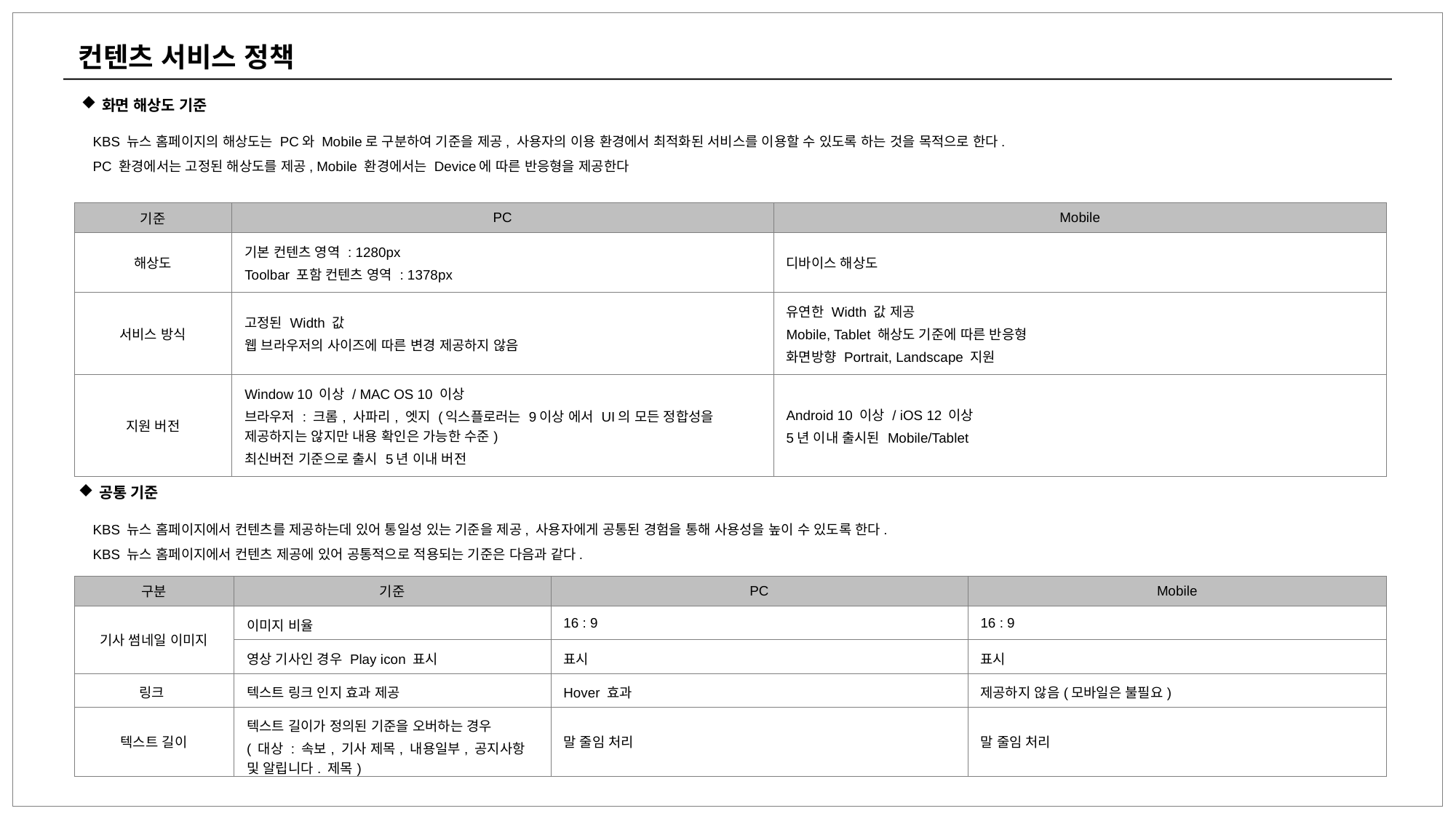

컨텐츠 서비스 정책
화면 해상도 기준
KBS 뉴스 홈페이지의 해상도는 PC와 Mobile로 구분하여 기준을 제공, 사용자의 이용 환경에서 최적화된 서비스를 이용할 수 있도록 하는 것을 목적으로 한다.
PC 환경에서는 고정된 해상도를 제공, Mobile 환경에서는 Device에 따른 반응형을 제공한다
| 기준 | PC | Mobile |
| --- | --- | --- |
| 해상도 | 기본 컨텐츠 영역 : 1280px Toolbar 포함 컨텐츠 영역 : 1378px | 디바이스 해상도 |
| 서비스 방식 | 고정된 Width 값 웹 브라우저의 사이즈에 따른 변경 제공하지 않음 | 유연한 Width 값 제공 Mobile, Tablet 해상도 기준에 따른 반응형 화면방향 Portrait, Landscape 지원 |
| 지원 버전 | Window 10 이상 / MAC OS 10 이상 브라우저 : 크롬, 사파리, 엣지 (익스플로러는 9이상 에서 UI의 모든 정합성을 제공하지는 않지만 내용 확인은 가능한 수준) 최신버전 기준으로 출시 5년 이내 버전 | Android 10 이상 / iOS 12 이상 5년 이내 출시된 Mobile/Tablet |
공통 기준
KBS 뉴스 홈페이지에서 컨텐츠를 제공하는데 있어 통일성 있는 기준을 제공, 사용자에게 공통된 경험을 통해 사용성을 높이 수 있도록 한다.
KBS 뉴스 홈페이지에서 컨텐츠 제공에 있어 공통적으로 적용되는 기준은 다음과 같다.
| 구분 | 기준 | PC | Mobile |
| --- | --- | --- | --- |
| 기사 썸네일 이미지 | 이미지 비율 | 16 : 9 | 16 : 9 |
|  | 영상 기사인 경우 Play icon 표시 | 표시 | 표시 |
| 링크 | 텍스트 링크 인지 효과 제공 | Hover 효과 | 제공하지 않음(모바일은 불필요) |
| 텍스트 길이 | 텍스트 길이가 정의된 기준을 오버하는 경우 ( 대상 : 속보, 기사 제목, 내용일부, 공지사항 및 알립니다. 제목) | 말 줄임 처리 | 말 줄임 처리 |